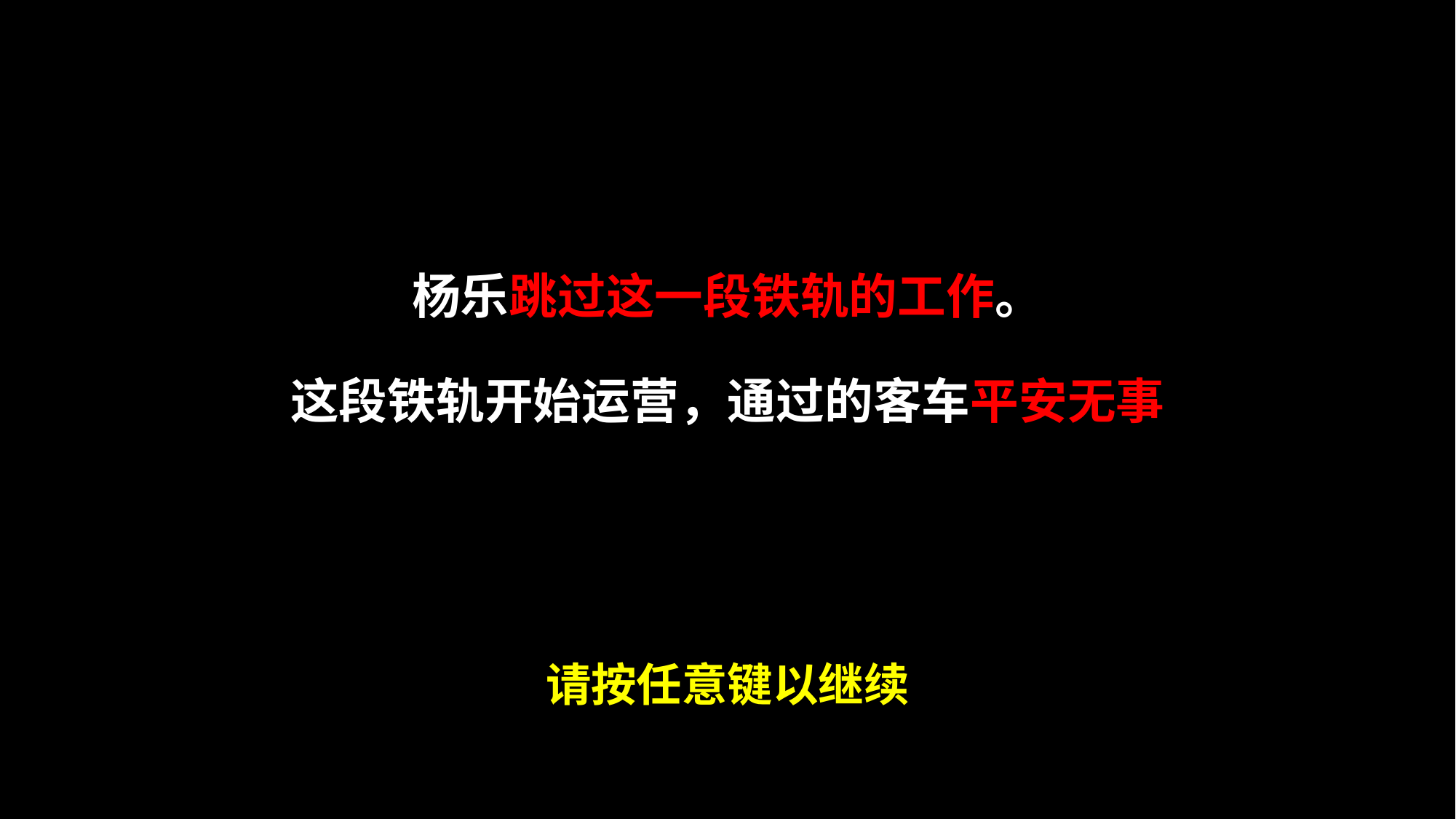

# 杨乐跳过这一段铁轨的工作。 这段铁轨开始运营，通过的客车平安无事
请按任意键以继续